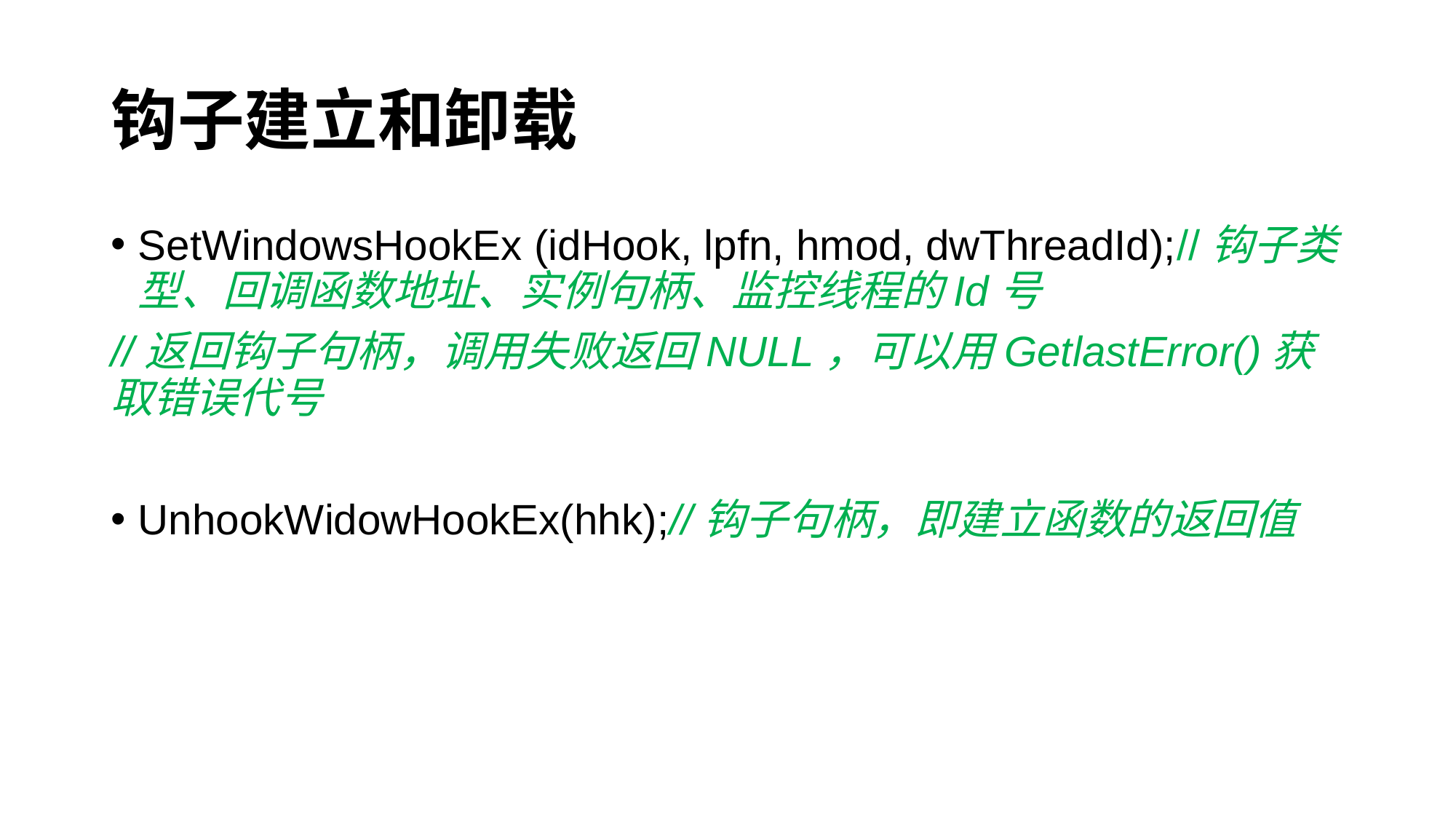

# 钩子建立和卸载
SetWindowsHookEx (idHook, lpfn, hmod, dwThreadId);//钩子类型、回调函数地址、实例句柄、监控线程的Id号
//返回钩子句柄，调用失败返回NULL，可以用GetlastError()获取错误代号

UnhookWidowHookEx(hhk);//钩子句柄，即建立函数的返回值